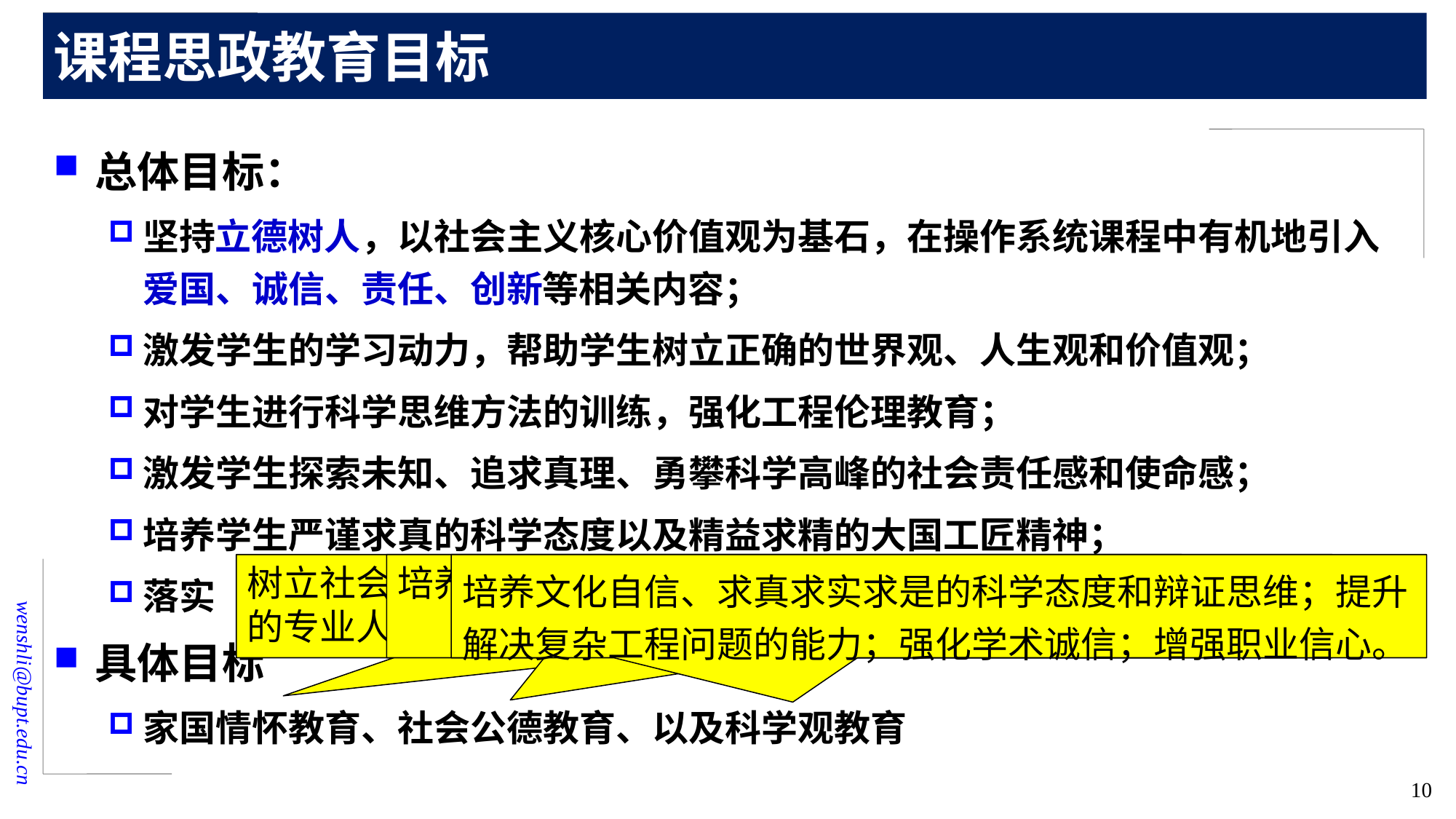

# 课程思政教育目标
总体目标：
坚持立德树人，以社会主义核心价值观为基石，在操作系统课程中有机地引入爱国、诚信、责任、创新等相关内容；
激发学生的学习动力，帮助学生树立正确的世界观、人生观和价值观；
对学生进行科学思维方法的训练，强化工程伦理教育；
激发学生探索未知、追求真理、勇攀科学高峰的社会责任感和使命感；
培养学生严谨求真的科学态度以及精益求精的大国工匠精神；
落实 “价值引领、知识传授和能力培养” 三位一体的育人目标。
具体目标
家国情怀教育、社会公德教育、以及科学观教育
树立社会主义核心价值观，培养有社会责任感和职业精神的专业人才，提高专业认同和专业自豪感等。
培养国家建设需要的高素质的计算机专业人才
培养文化自信、求真求实求是的科学态度和辩证思维；提升解决复杂工程问题的能力；强化学术诚信；增强职业信心。
10